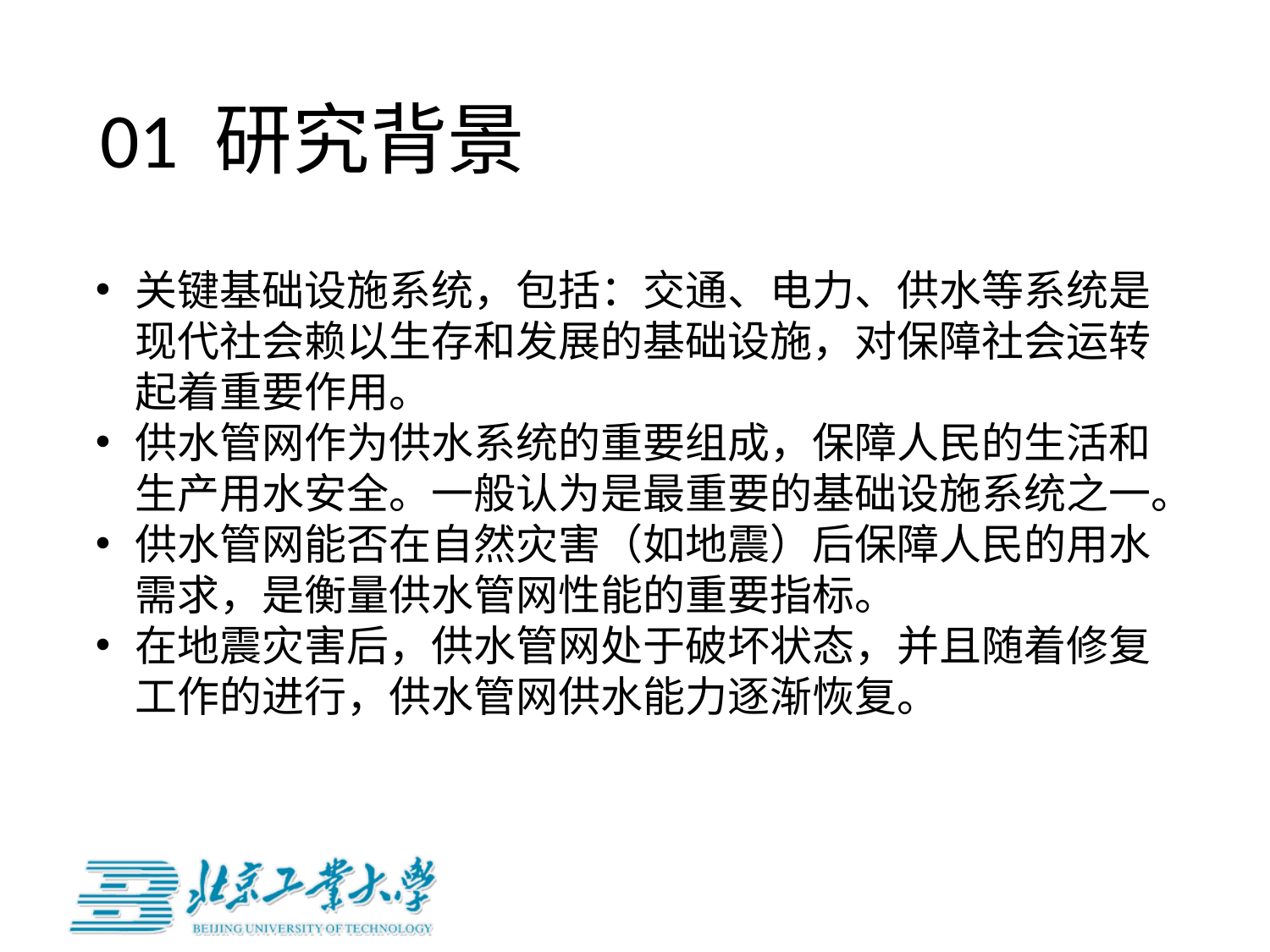

# 01 研究背景
关键基础设施系统，包括：交通、电力、供水等系统是现代社会赖以生存和发展的基础设施，对保障社会运转起着重要作用。
供水管网作为供水系统的重要组成，保障人民的生活和生产用水安全。一般认为是最重要的基础设施系统之一。
供水管网能否在自然灾害（如地震）后保障人民的用水需求，是衡量供水管网性能的重要指标。
在地震灾害后，供水管网处于破坏状态，并且随着修复工作的进行，供水管网供水能力逐渐恢复。